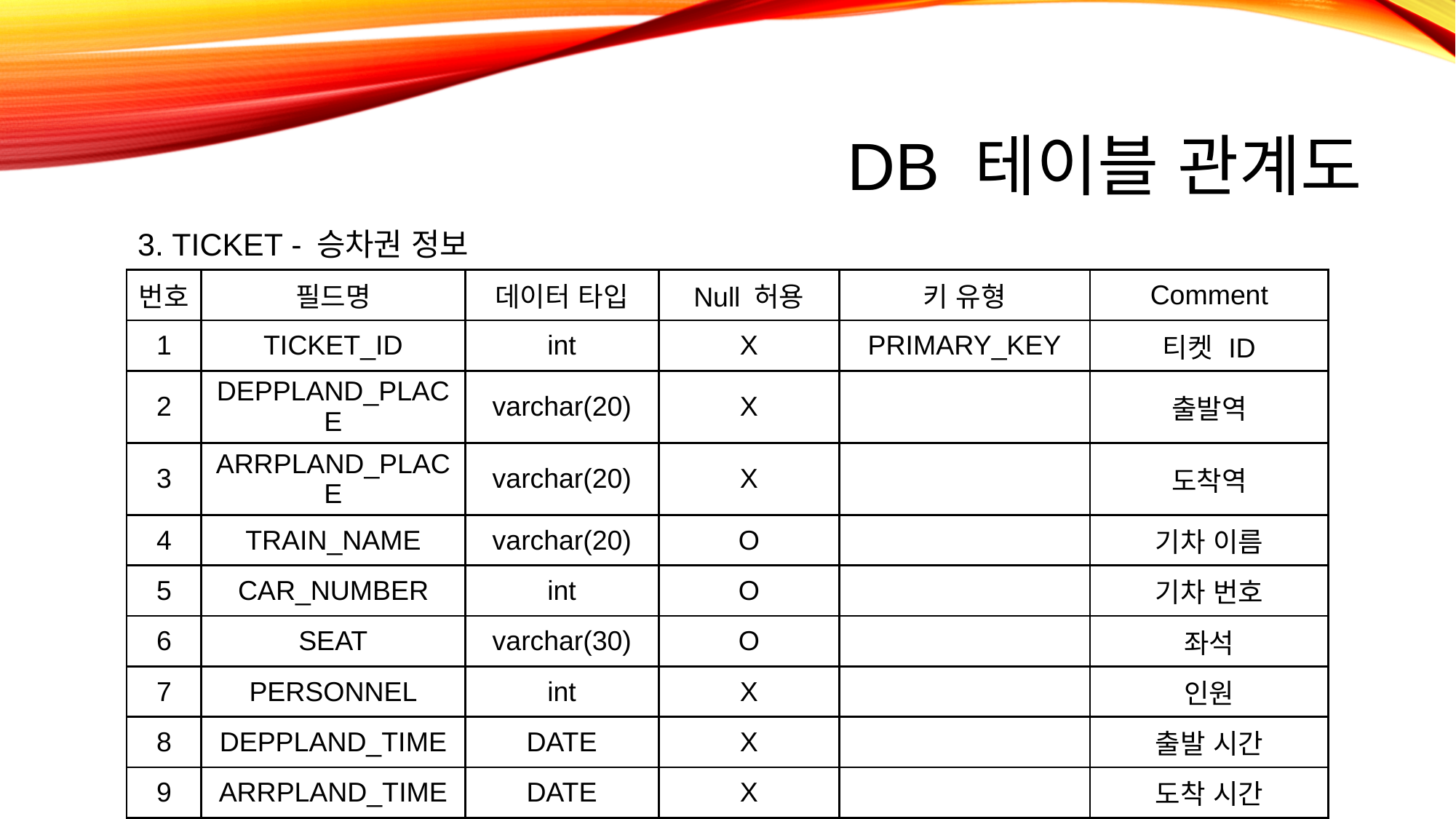

# DB 테이블 관계도
3. TICKET - 승차권 정보
| 번호 | 필드명 | 데이터 타입 | Null 허용 | 키 유형 | Comment |
| --- | --- | --- | --- | --- | --- |
| 1 | TICKET\_ID | int | X | PRIMARY\_KEY | 티켓 ID |
| 2 | DEPPLAND\_PLACE | varchar(20) | X |  | 출발역 |
| 3 | ARRPLAND\_PLACE | varchar(20) | X |  | 도착역 |
| 4 | TRAIN\_NAME | varchar(20) | O |  | 기차 이름 |
| 5 | CAR\_NUMBER | int | O |  | 기차 번호 |
| 6 | SEAT | varchar(30) | O |  | 좌석 |
| 7 | PERSONNEL | int | X |  | 인원 |
| 8 | DEPPLAND\_TIME | DATE | X |  | 출발 시간 |
| 9 | ARRPLAND\_TIME | DATE | X |  | 도착 시간 |
| 10 | PRICE | int | X |  | 가격 |
| 11 | TICKETING\_DAY | DATE | X |  | 예매 날짜 |